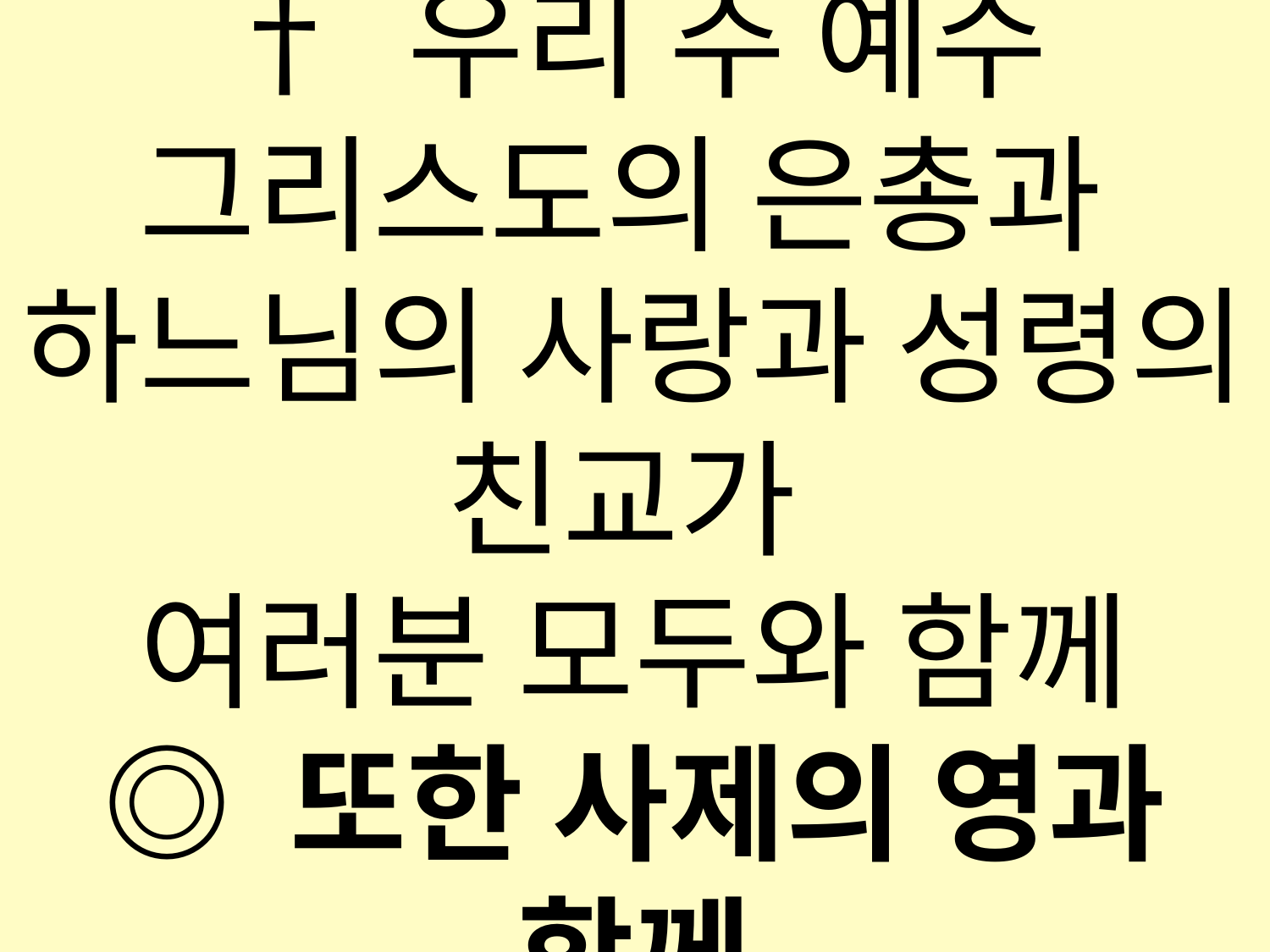

† 우리 주 예수 그리스도의 은총과
하느님의 사랑과 성령의 친교가
여러분 모두와 함께
◎ 또한 사제의 영과 함께